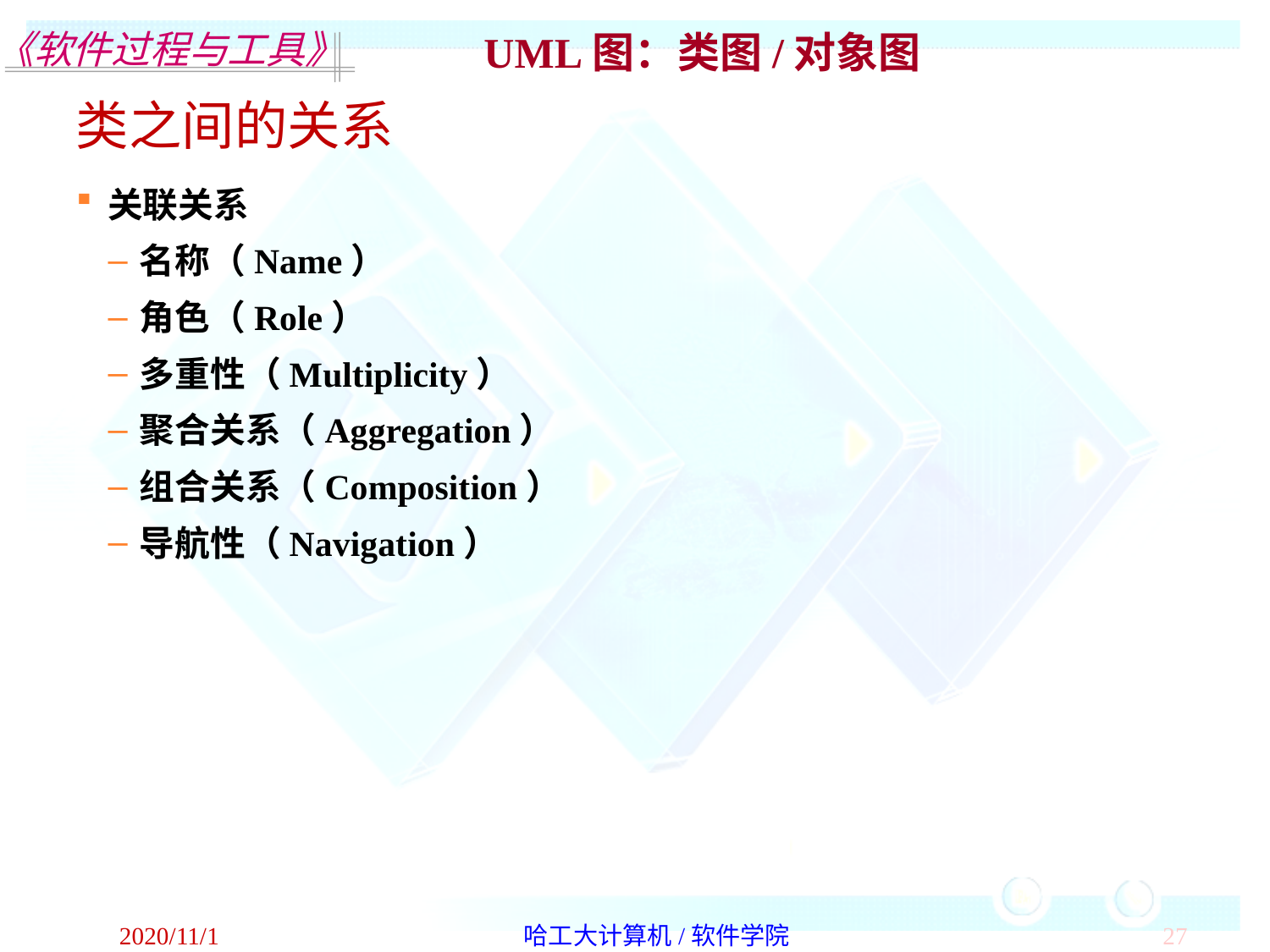

UML图：类图/对象图
类之间的关系
关联关系
名称（Name）
角色（Role）
多重性（Multiplicity）
聚合关系（Aggregation）
组合关系（Composition）
导航性（Navigation）